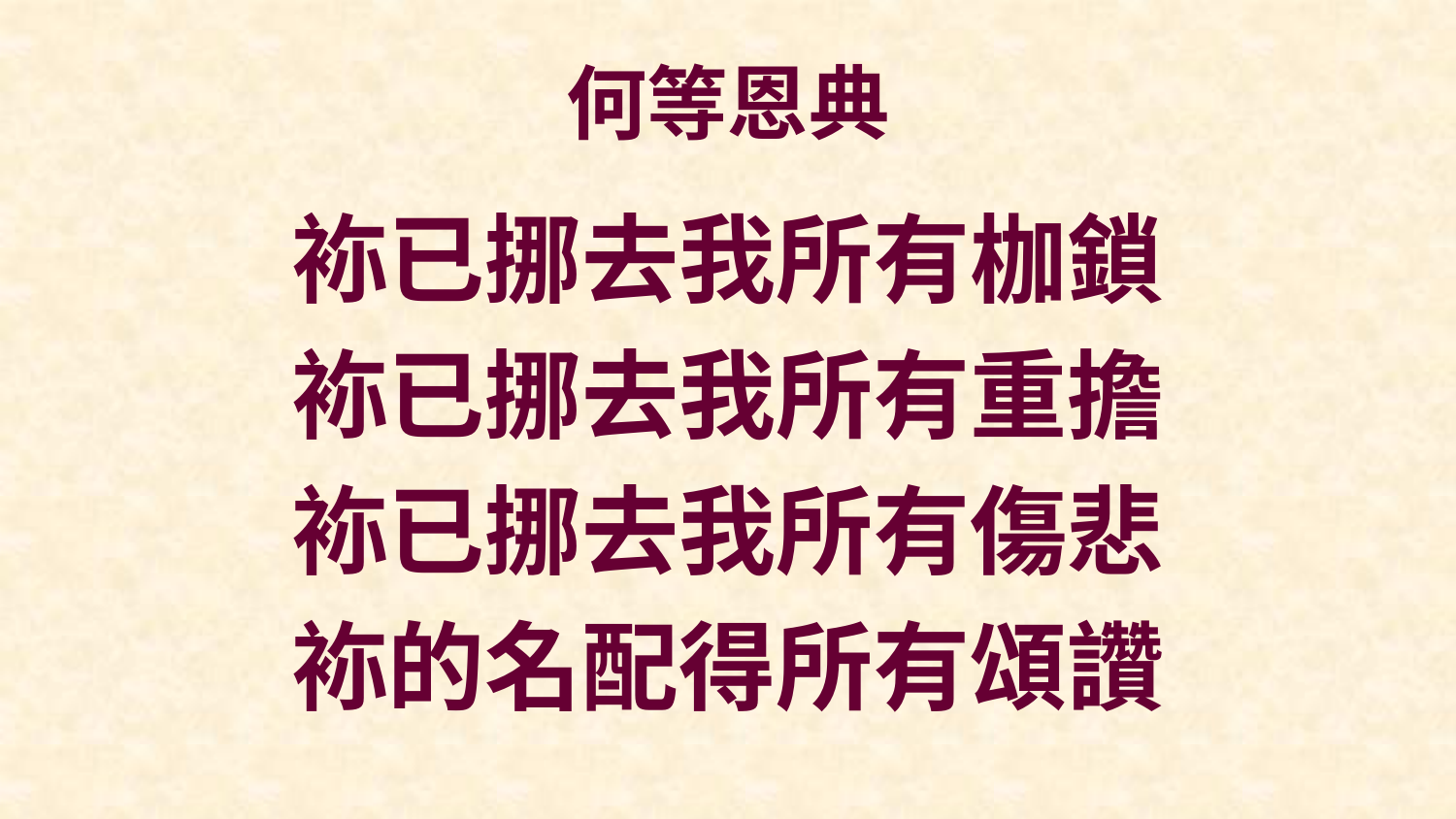

# 何等恩典
袮已挪去我所有枷鎖
袮已挪去我所有重擔
袮已挪去我所有傷悲
袮的名配得所有頌讚